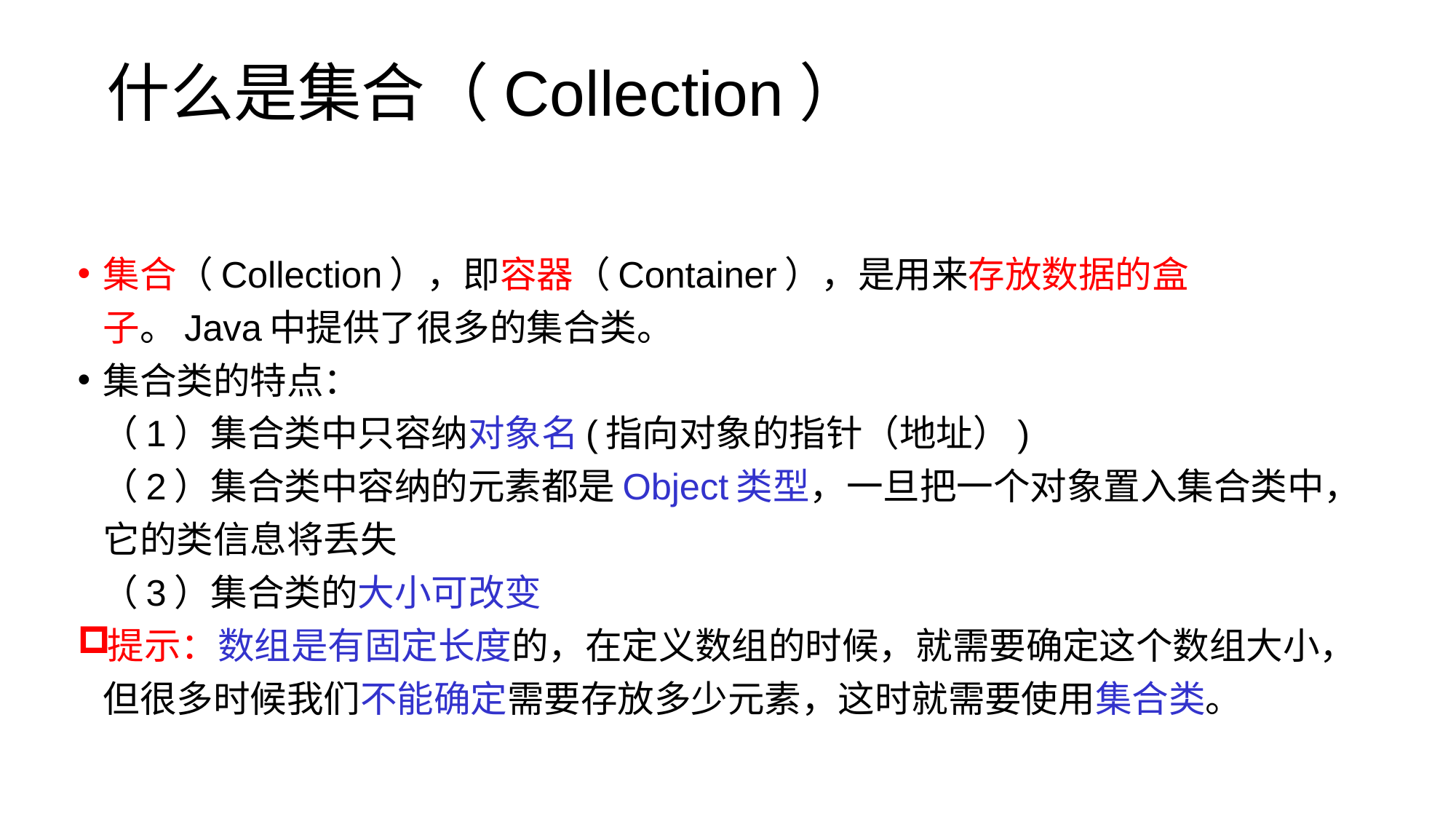

# 什么是集合（Collection）
集合（Collection），即容器（Container），是用来存放数据的盒子。Java中提供了很多的集合类。
集合类的特点：
  （1）集合类中只容纳对象名(指向对象的指针（地址）)
  （2）集合类中容纳的元素都是Object类型，一旦把一个对象置入集合类中，它的类信息将丢失
  （3）集合类的大小可改变
提示：数组是有固定长度的，在定义数组的时候，就需要确定这个数组大小，但很多时候我们不能确定需要存放多少元素，这时就需要使用集合类。